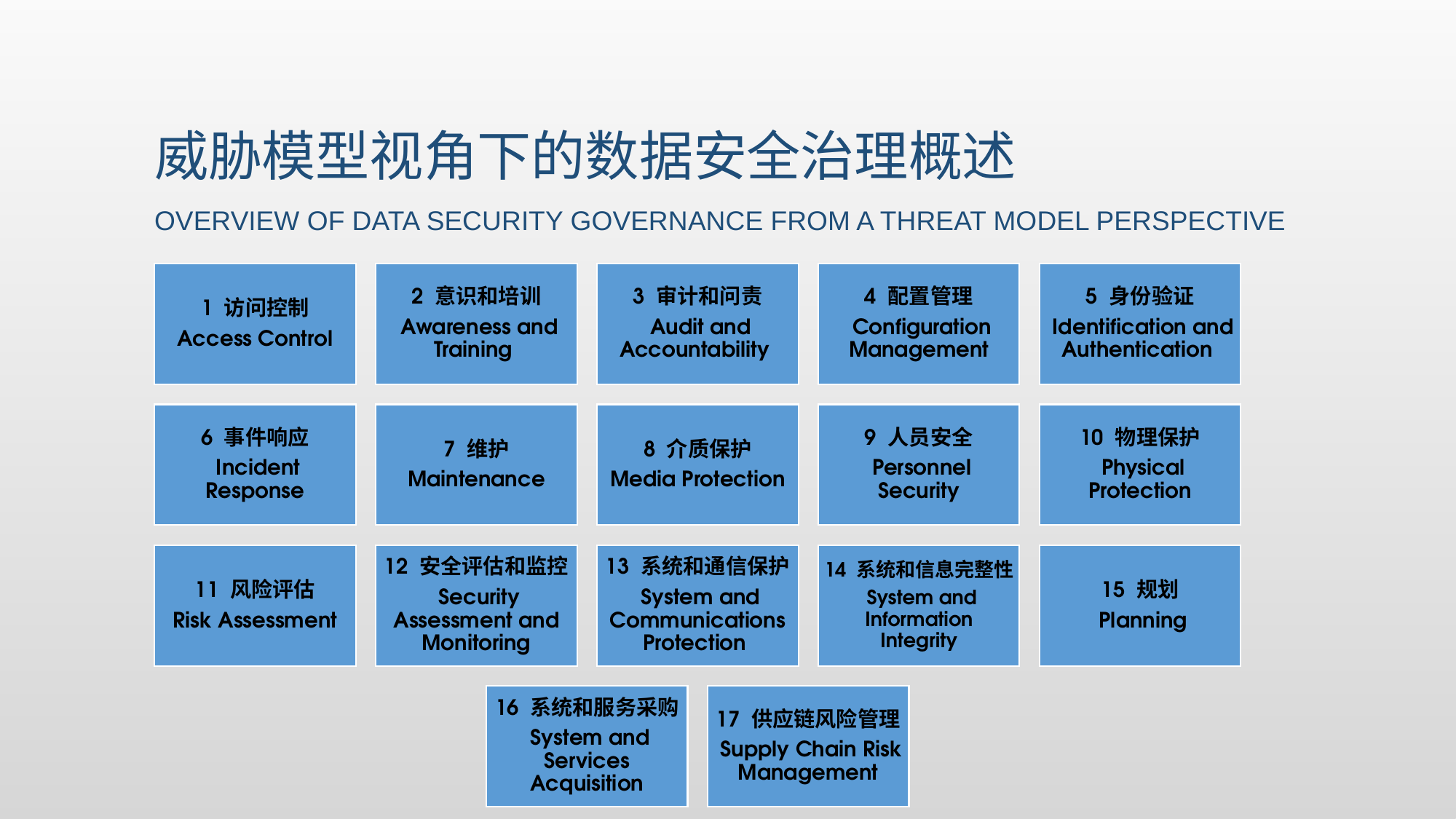

# 威胁模型视角下的数据安全治理概述 Overview of data security governance from a threat model perspective
1 访问控制
 Access Control
2 意识和培训
 Awareness and Training
3 审计和问责
 Audit and Accountability
4 配置管理
 Configuration Management
5 身份验证
 Identification and Authentication
6 事件响应
 Incident Response
7 维护
 Maintenance
8 介质保护
 Media Protection
9 人员安全
 Personnel Security
10 物理保护
 Physical Protection
11 风险评估
 Risk Assessment
12 安全评估和监控
 Security Assessment and Monitoring
13 系统和通信保护
 System and Communications Protection
14 系统和信息完整性
 System and Information Integrity
15 规划
 Planning
16 系统和服务采购
 System and Services Acquisition
17 供应链风险管理
 Supply Chain Risk Management